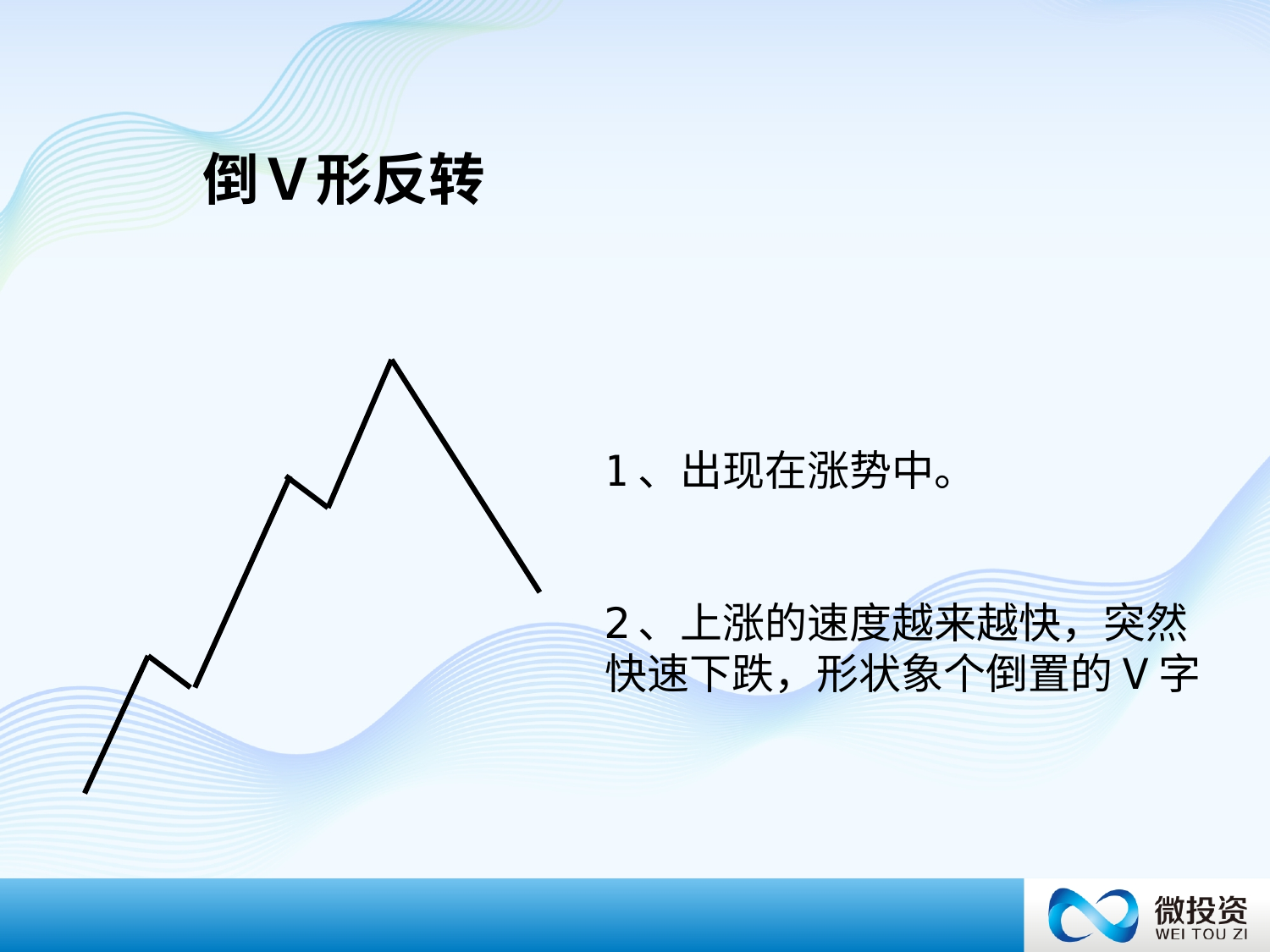

倒Ｖ形反转

1、出现在涨势中。

2、上涨的速度越来越快，突然
快速下跌，形状象个倒置的V字